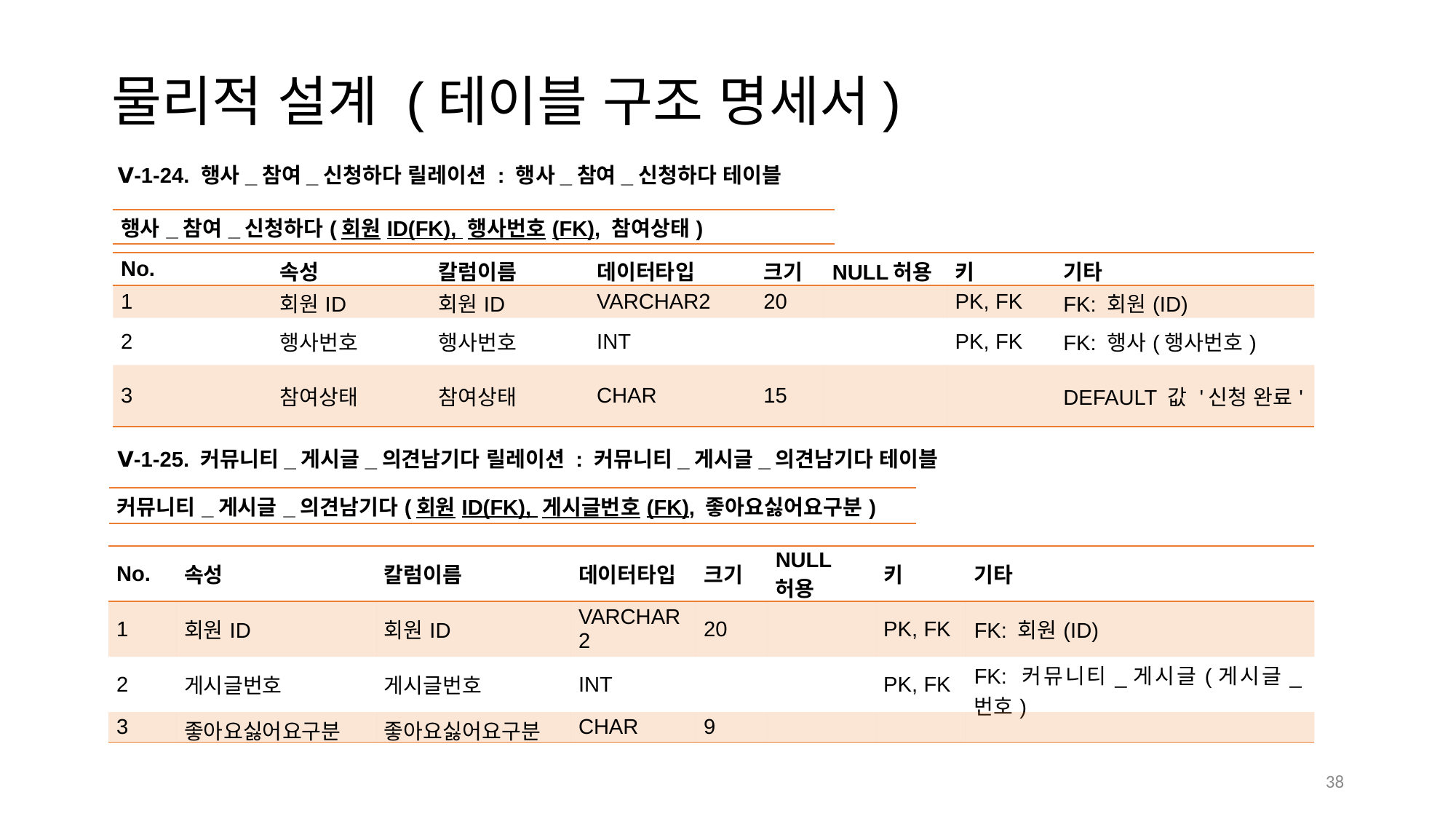

물리적 설계 (테이블 구조 명세서)
  Ⅴ-1-24. 행사_참여_신청하다 릴레이션 : 행사_참여_신청하다 테이블
| 행사\_참여\_신청하다(회원ID(FK), 행사번호(FK), 참여상태) |
| --- |
| No. | 속성 | 칼럼이름 | 데이터타입 | 크기 | NULL허용 | 키 | 기타 |
| --- | --- | --- | --- | --- | --- | --- | --- |
| 1 | 회원ID | 회원ID | VARCHAR2 | 20 |  | PK, FK | FK: 회원(ID) |
| 2 | 행사번호 | 행사번호 | INT |  |  | PK, FK | FK: 행사(행사번호) |
| 3 | 참여상태 | 참여상태 | CHAR | 15 |  |  | DEFAULT 값 '신청 완료' |
  Ⅴ-1-25. 커뮤니티_게시글_의견남기다 릴레이션 : 커뮤니티_게시글_의견남기다 테이블
| 커뮤니티\_게시글\_의견남기다(회원ID(FK), 게시글번호(FK), 좋아요싫어요구분) |
| --- |
| No. | 속성 | 칼럼이름 | 데이터타입 | 크기 | NULL허용 | 키 | 기타 |
| --- | --- | --- | --- | --- | --- | --- | --- |
| 1 | 회원ID | 회원ID | VARCHAR2 | 20 |  | PK, FK | FK: 회원(ID) |
| 2 | 게시글번호 | 게시글번호 | INT |  |  | PK, FK | FK: 커뮤니티\_게시글(게시글\_번호) |
| 3 | 좋아요싫어요구분 | 좋아요싫어요구분 | CHAR | 9 |  |  |  |
38